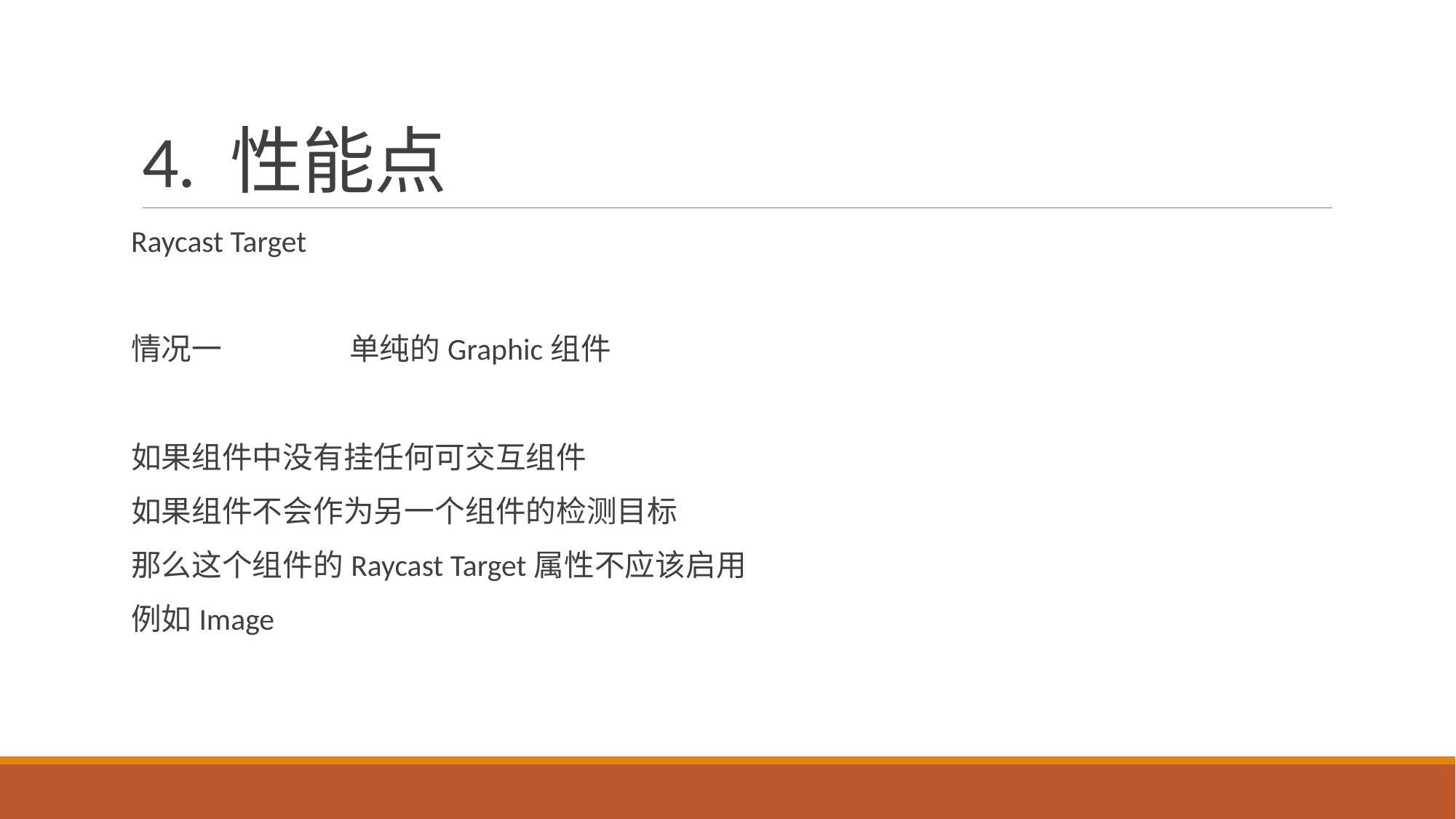

# 4. 性能点
Raycast Target

情况一		单纯的Graphic组件

如果组件中没有挂任何可交互组件
如果组件不会作为另一个组件的检测目标
那么这个组件的Raycast Target属性不应该启用
例如Image